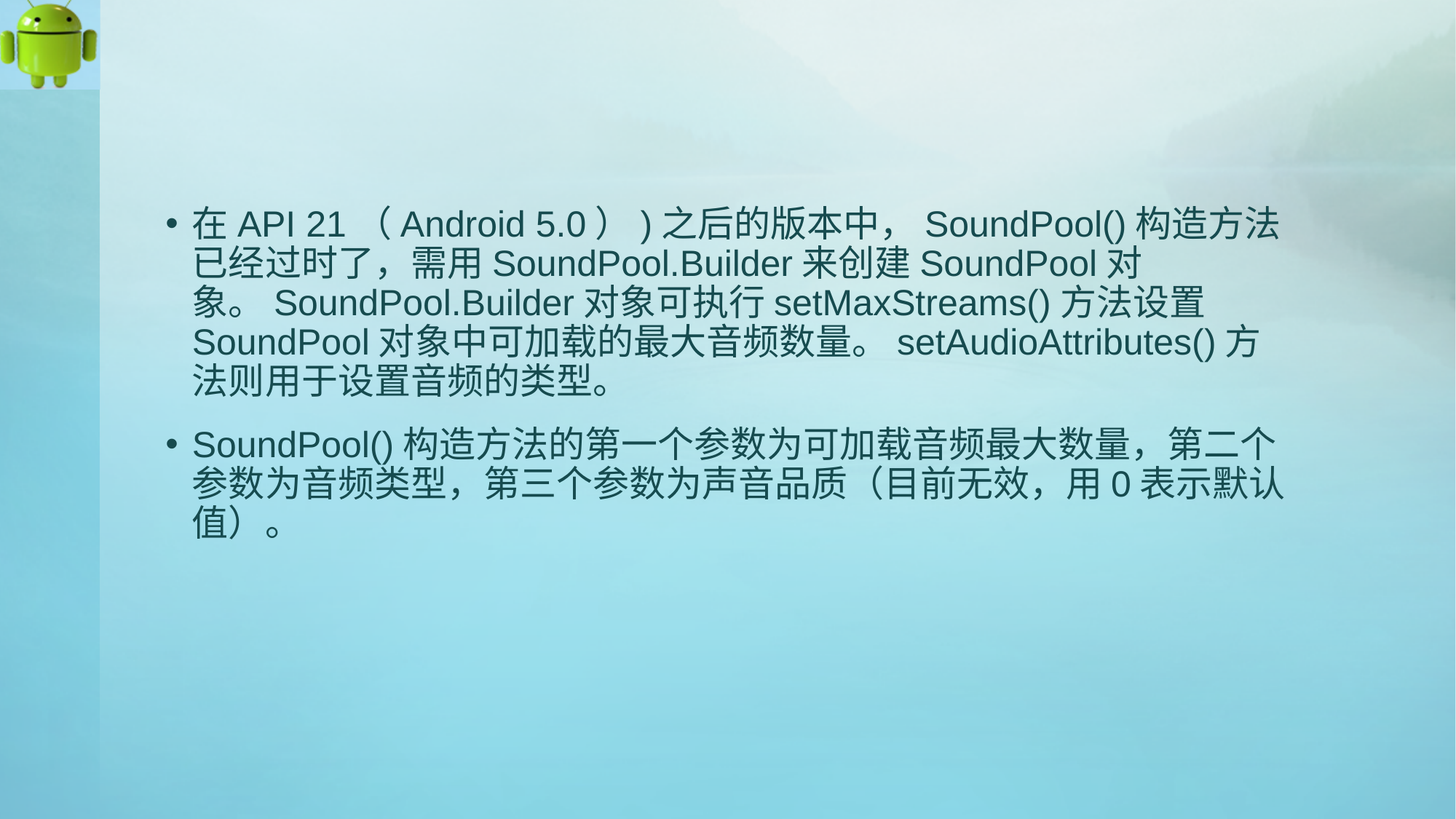

#
在API 21（Android 5.0）)之后的版本中，SoundPool()构造方法已经过时了，需用SoundPool.Builder来创建SoundPool对象。SoundPool.Builder对象可执行setMaxStreams()方法设置SoundPool对象中可加载的最大音频数量。setAudioAttributes()方法则用于设置音频的类型。
SoundPool()构造方法的第一个参数为可加载音频最大数量，第二个参数为音频类型，第三个参数为声音品质（目前无效，用0表示默认值）。